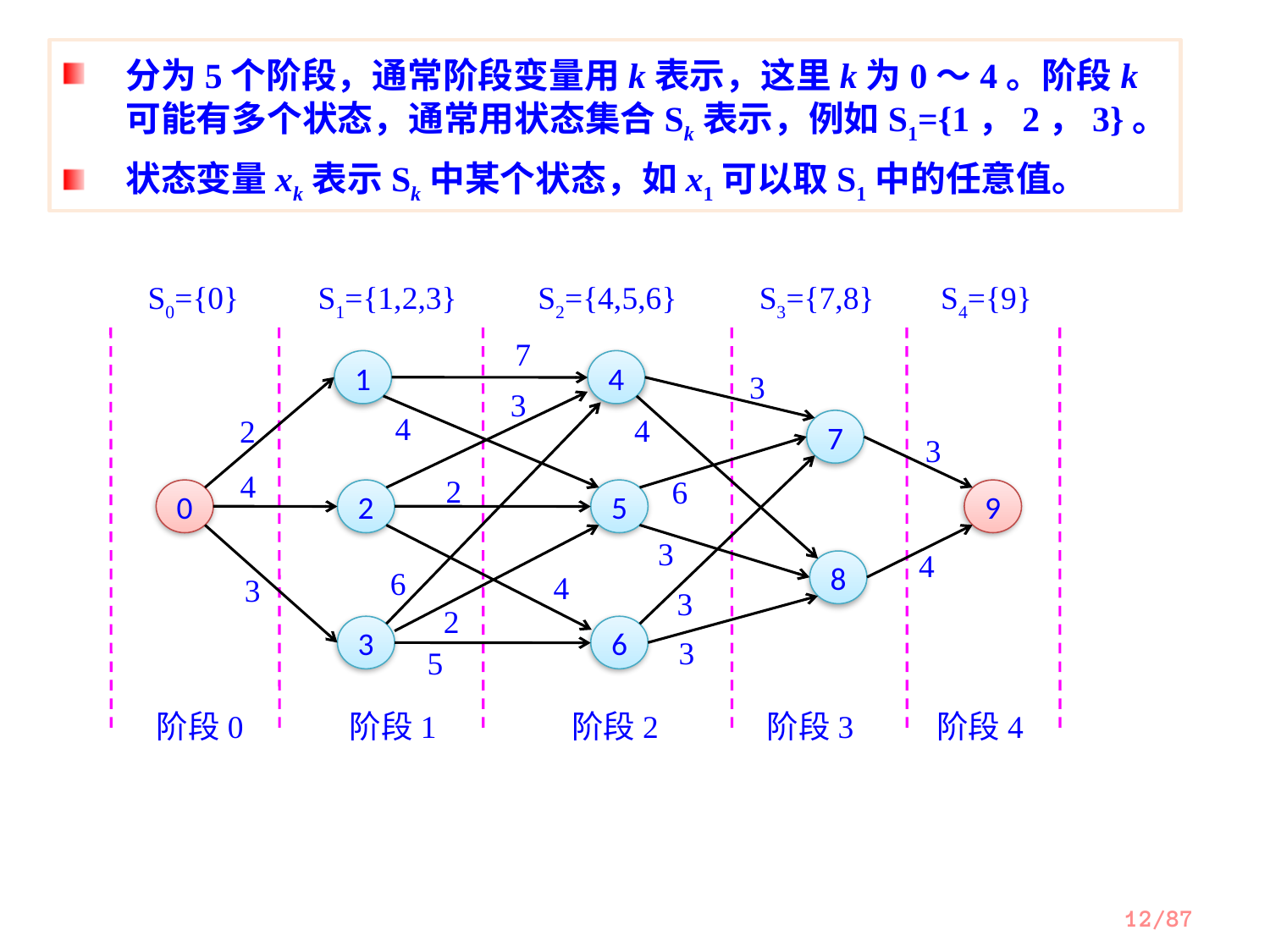

分为5个阶段，通常阶段变量用k表示，这里k为0～4。阶段k可能有多个状态，通常用状态集合Sk表示，例如S1={1，2，3}。
状态变量xk表示Sk中某个状态，如x1可以取S1中的任意值。
S0={0}
S1={1,2,3}
S2={4,5,6}
S3={7,8}
S4={9}

7
1
4
3

3

4
4
7
2
3

4
2
6
0
2
5
9

3
4
8
6
4
3
3

2
3
6
3

5
阶段0
阶段1
阶段2
阶段3
阶段4
12/87